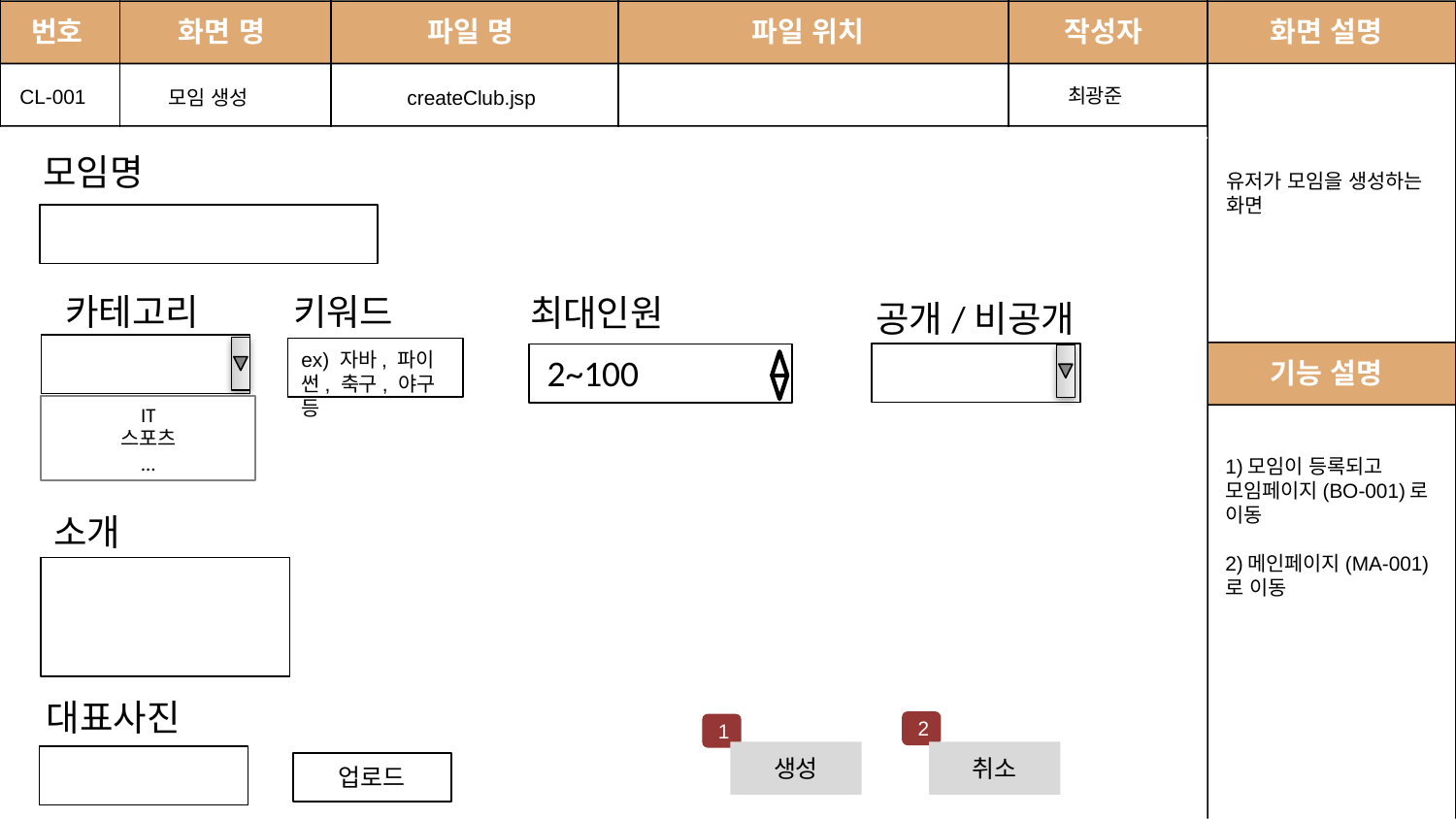

번호
화면 명
파일 명
# 파일 위치
작성자
화면 설명
최광준
CL-001
모임 생성
createClub.jsp
2
2

모임명
유저가 모임을 생성하는 화면

키워드
카테고리
최대인원
공개/비공개

ex) 자바, 파이썬, 축구, 야구 등
2~100

기능 설명

IT
스포츠
…
1)모임이 등록되고 모임페이지(BO-001)로 이동

2)메인페이지(MA-001)로 이동
소개

2
2
대표사진
2
2
1
취소
생성

업로드